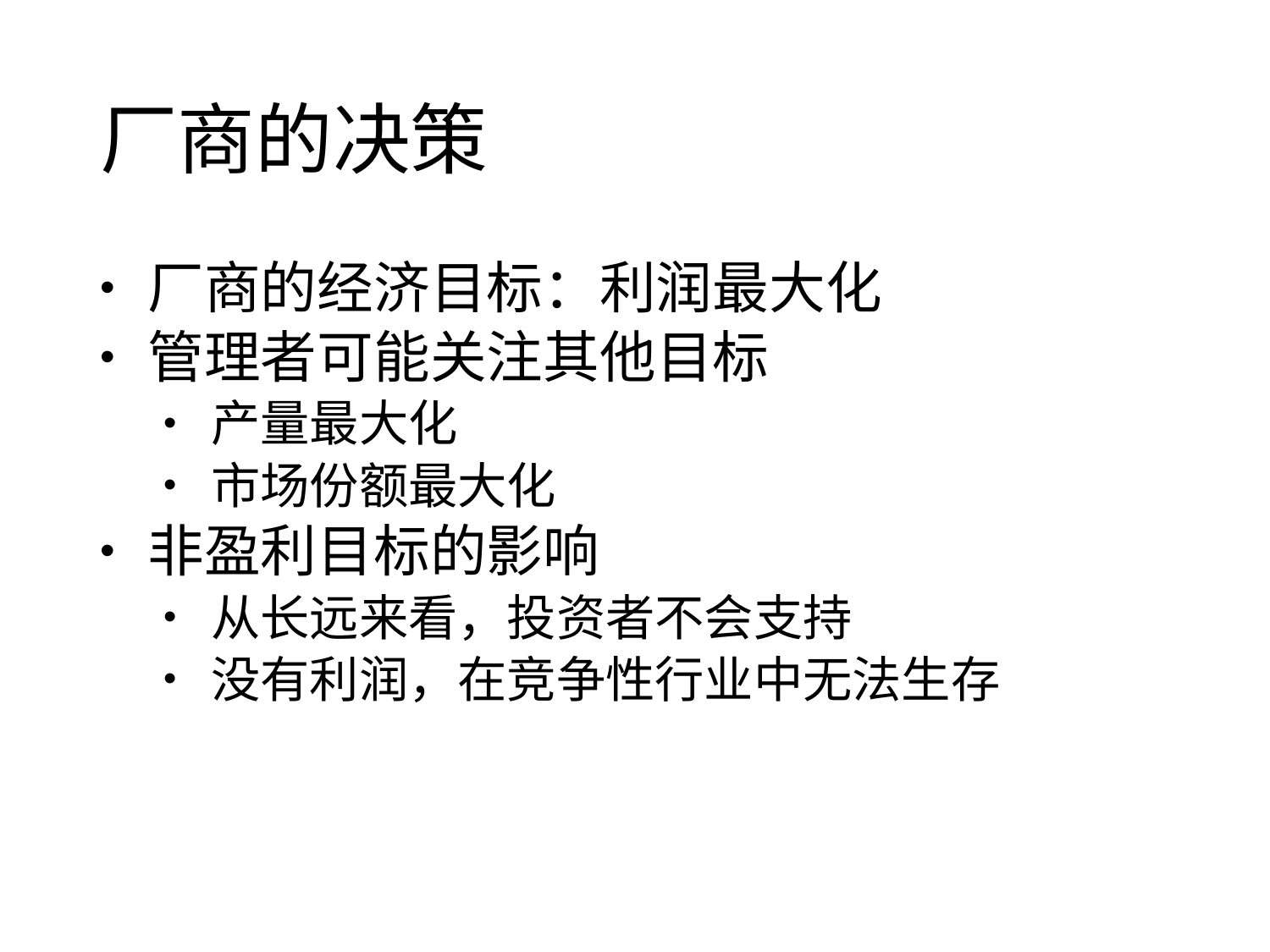

# 厂商的决策
厂商的经济目标：利润最大化
管理者可能关注其他目标
产量最大化
市场份额最大化
非盈利目标的影响
从长远来看，投资者不会支持
没有利润，在竞争性行业中无法生存